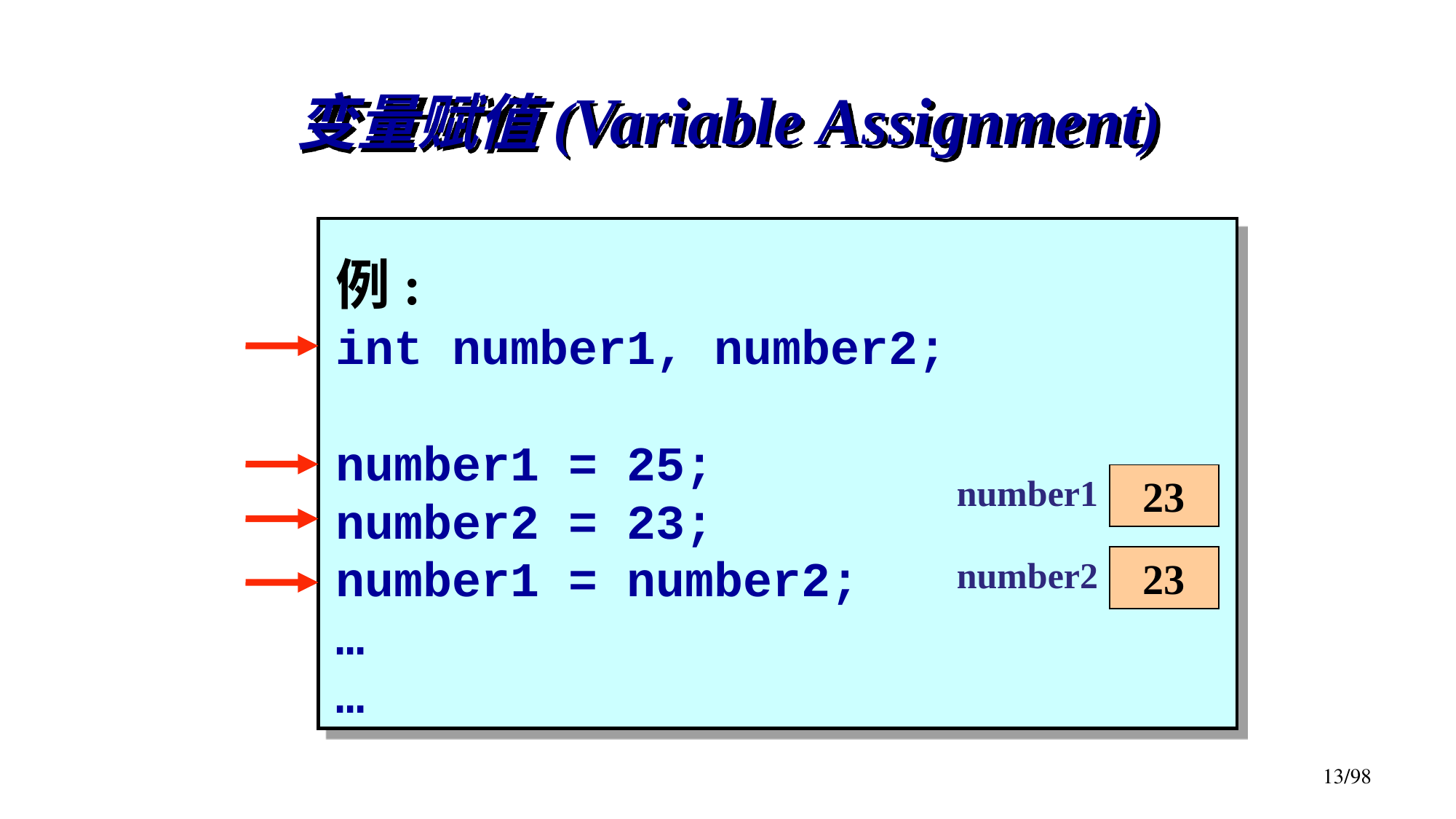

变量赋值(Variable Assignment)
例:
int number1, number2;

number1 = 25;
number2 = 23;
number1 = number2;
…
…

25
23
number1
?
number2
?

23